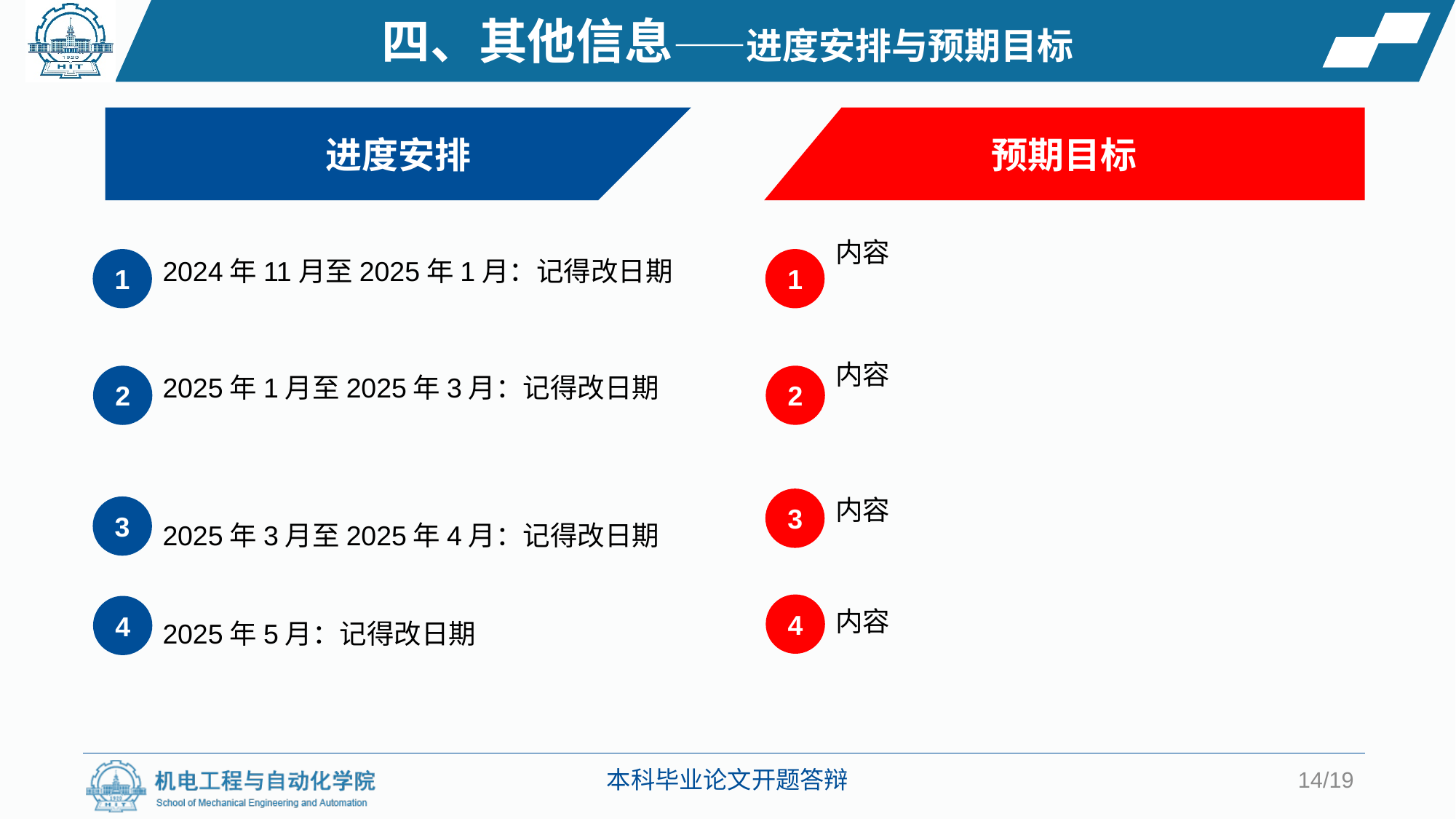

四、其他信息——进度安排与预期目标
进度安排
预期目标
内容
1
2024年11月至2025年1月：记得改日期
1
内容
2025年1月至2025年3月：记得改日期
2
2
内容
3
3
2025年3月至2025年4月：记得改日期
4
2025年5月：记得改日期
4
内容
14/19